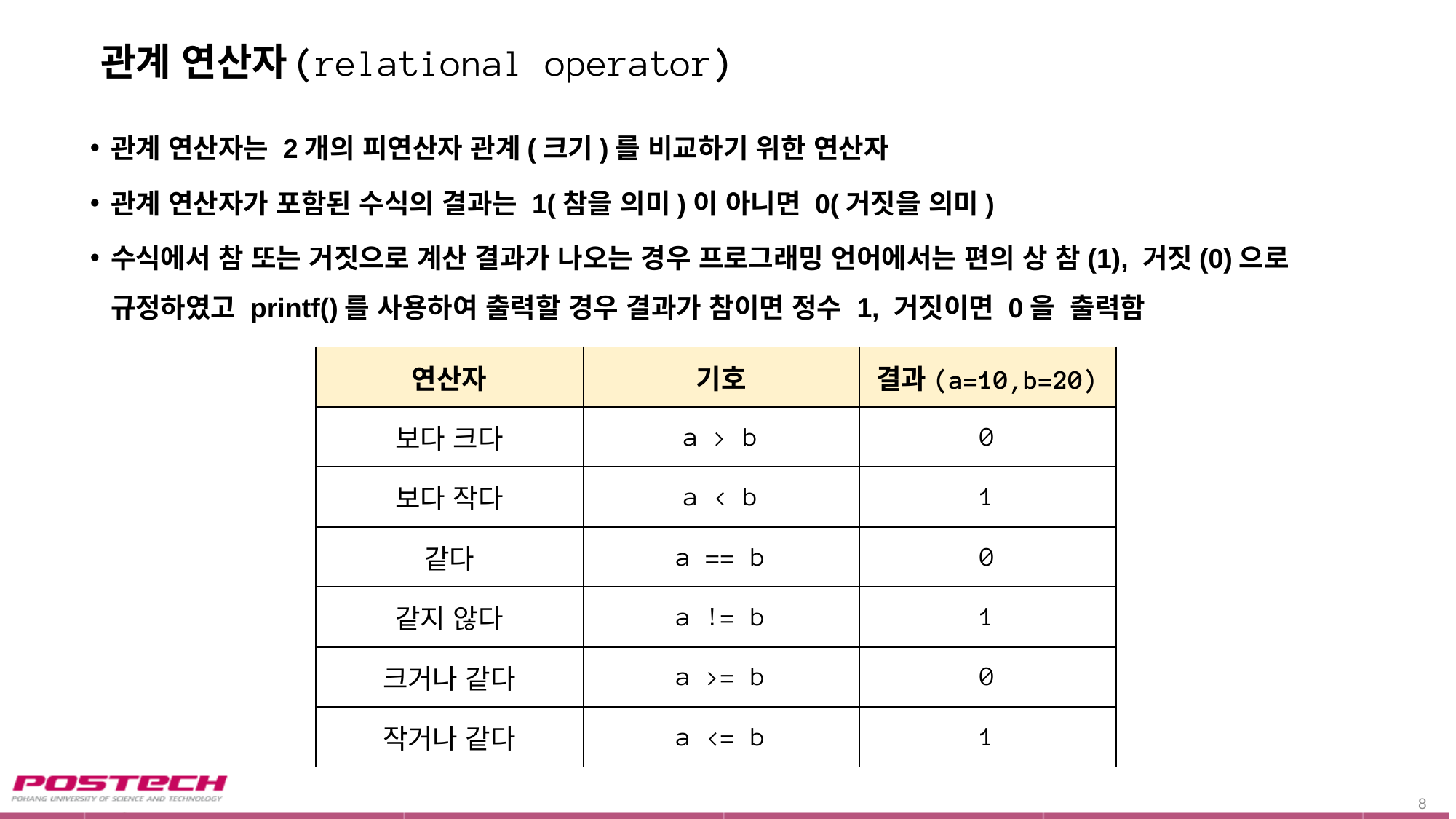

# 관계 연산자(relational operator)
관계 연산자는 2개의 피연산자 관계(크기)를 비교하기 위한 연산자
관계 연산자가 포함된 수식의 결과는 1(참을 의미)이 아니면 0(거짓을 의미)
수식에서 참 또는 거짓으로 계산 결과가 나오는 경우 프로그래밍 언어에서는 편의 상 참(1), 거짓(0)으로 규정하였고 printf()를 사용하여 출력할 경우 결과가 참이면 정수 1, 거짓이면 0을  출력함

| 연산자 | 기호 | 결과(a=10,b=20) |
| --- | --- | --- |
| 보다 크다 | a > b | 0 |
| 보다 작다 | a < b | 1 |
| 같다 | a == b | 0 |
| 같지 않다 | a != b | 1 |
| 크거나 같다 | a >= b | 0 |
| 작거나 같다 | a <= b | 1 |
8